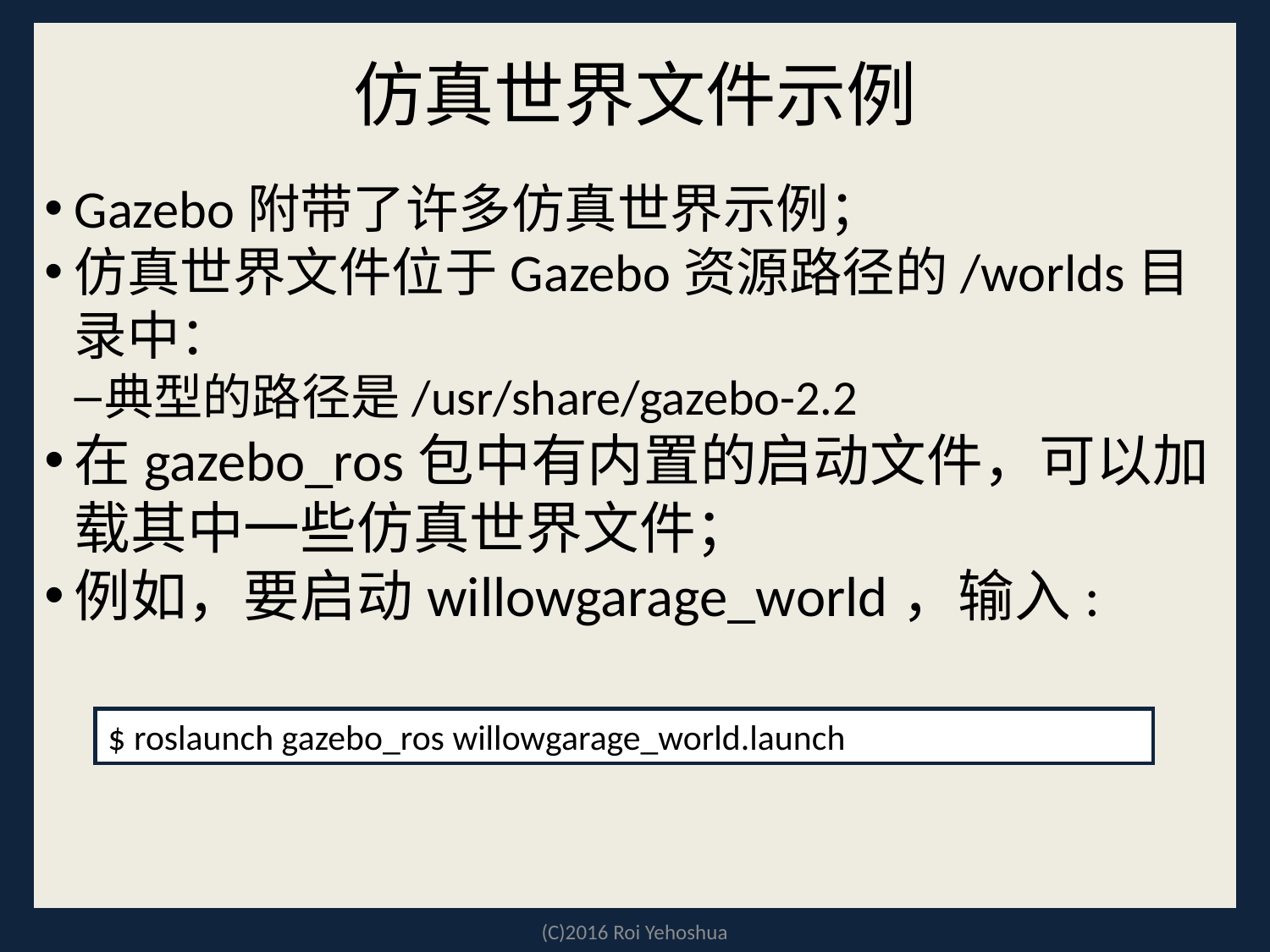

仿真世界文件示例
Gazebo附带了许多仿真世界示例；
仿真世界文件位于Gazebo资源路径的/worlds目录中：
典型的路径是/usr/share/gazebo-2.2
在gazebo_ros包中有内置的启动文件，可以加载其中一些仿真世界文件；
例如，要启动willowgarage_world，输入:

$ roslaunch gazebo_ros willowgarage_world.launch
(C)2016 Roi Yehoshua